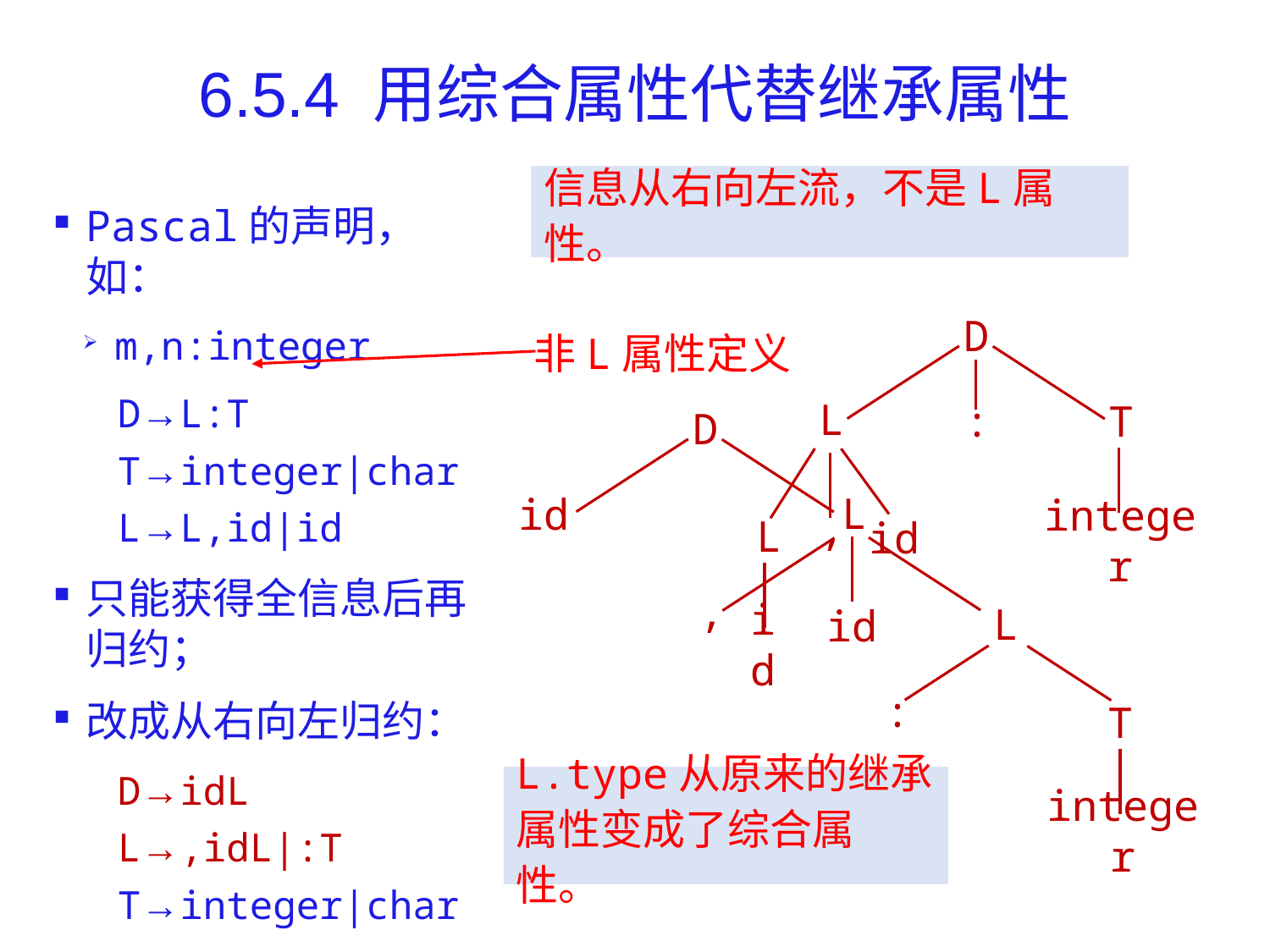

# 6.5.4 用综合属性代替继承属性
信息从右向左流，不是L属性。
非L属性定义
D
L
:
T
,
integer
L
id
id
Pascal的声明，如：
m,n:integer
D→L:T
T→integer|char
L→L,id|id
只能获得全信息后再归约；
改成从右向左归约：
D→idL
L→,idL|:T
T→integer|char
D
L
id
,
id
L
:
T
integer
L.type从原来的继承属性变成了综合属性。